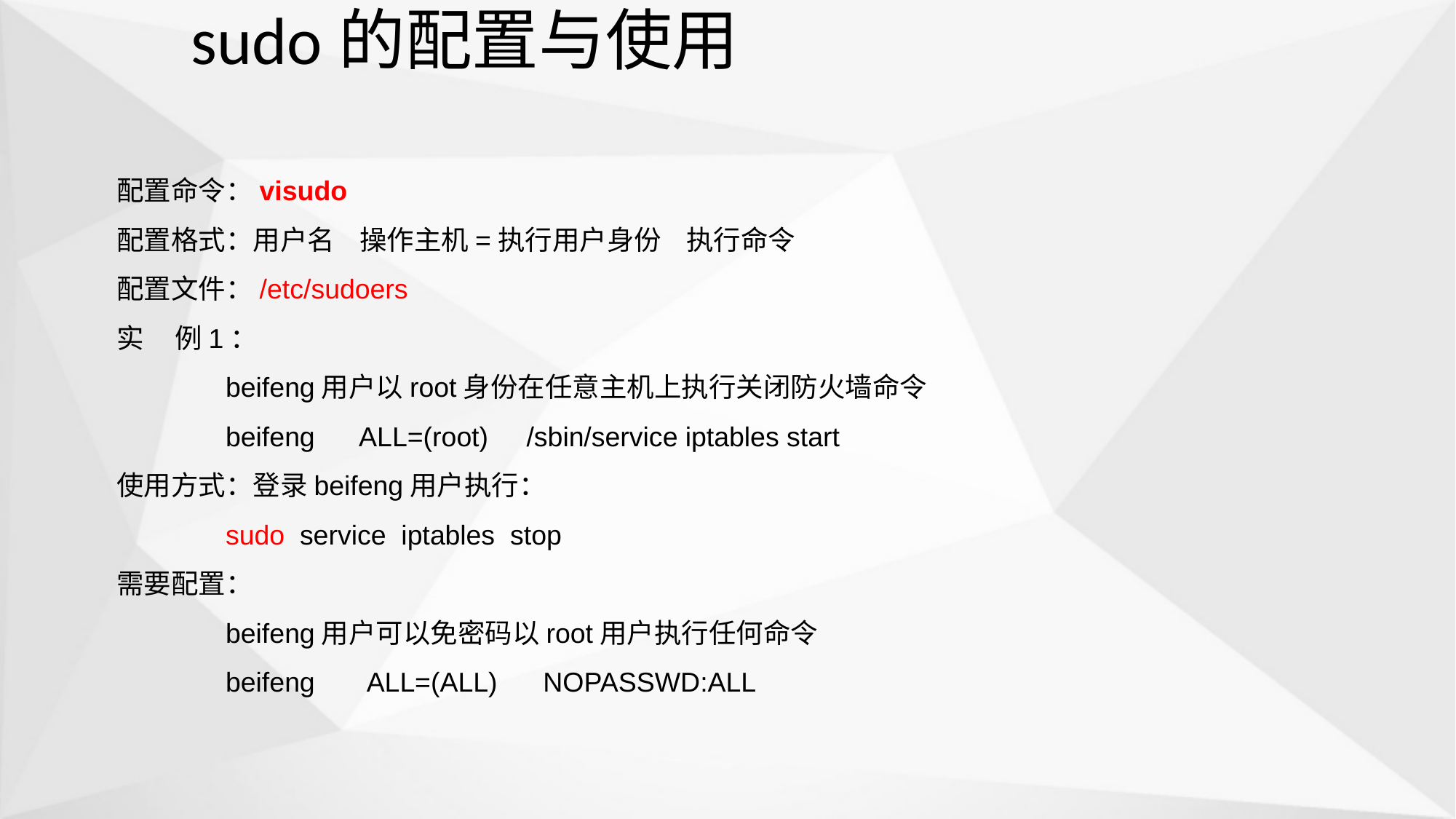

# sudo的配置与使用
配置命令：visudo
配置格式：用户名    操作主机=执行用户身份    执行命令
配置文件：/etc/sudoers
实     例1：
	beifeng用户以root身份在任意主机上执行关闭防火墙命令
	beifeng      ALL=(root)     /sbin/service iptables start
使用方式：登录beifeng用户执行：
	sudo  service  iptables  stop
需要配置：
	beifeng用户可以免密码以root用户执行任何命令
	beifeng       ALL=(ALL)      NOPASSWD:ALL